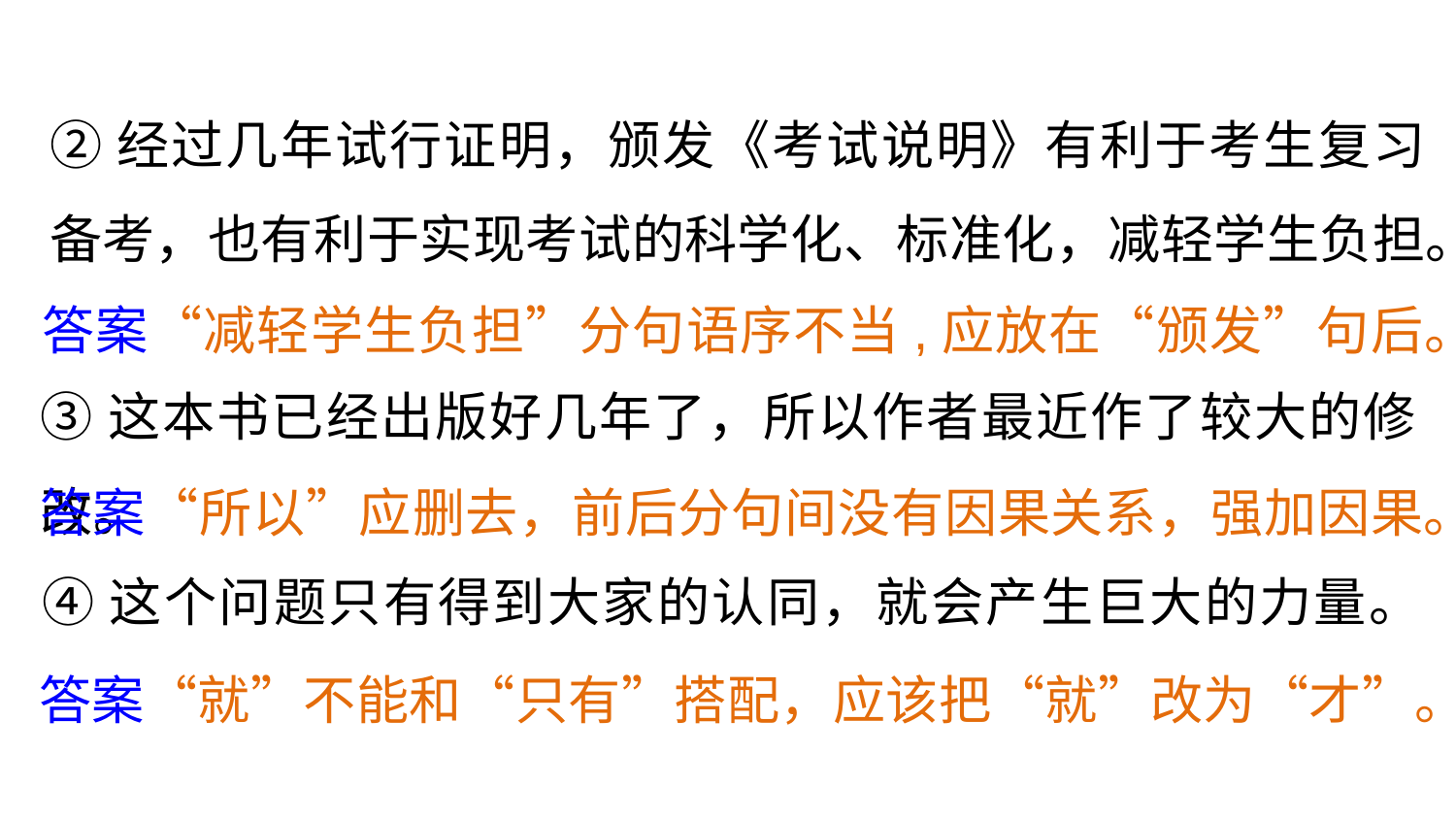

②经过几年试行证明，颁发《考试说明》有利于考生复习备考，也有利于实现考试的科学化、标准化，减轻学生负担。
答案“减轻学生负担”分句语序不当,应放在“颁发”句后。
③这本书已经出版好几年了，所以作者最近作了较大的修改。
答案“所以”应删去，前后分句间没有因果关系，强加因果。
④这个问题只有得到大家的认同，就会产生巨大的力量。
答案“就”不能和“只有”搭配，应该把“就”改为“才”。